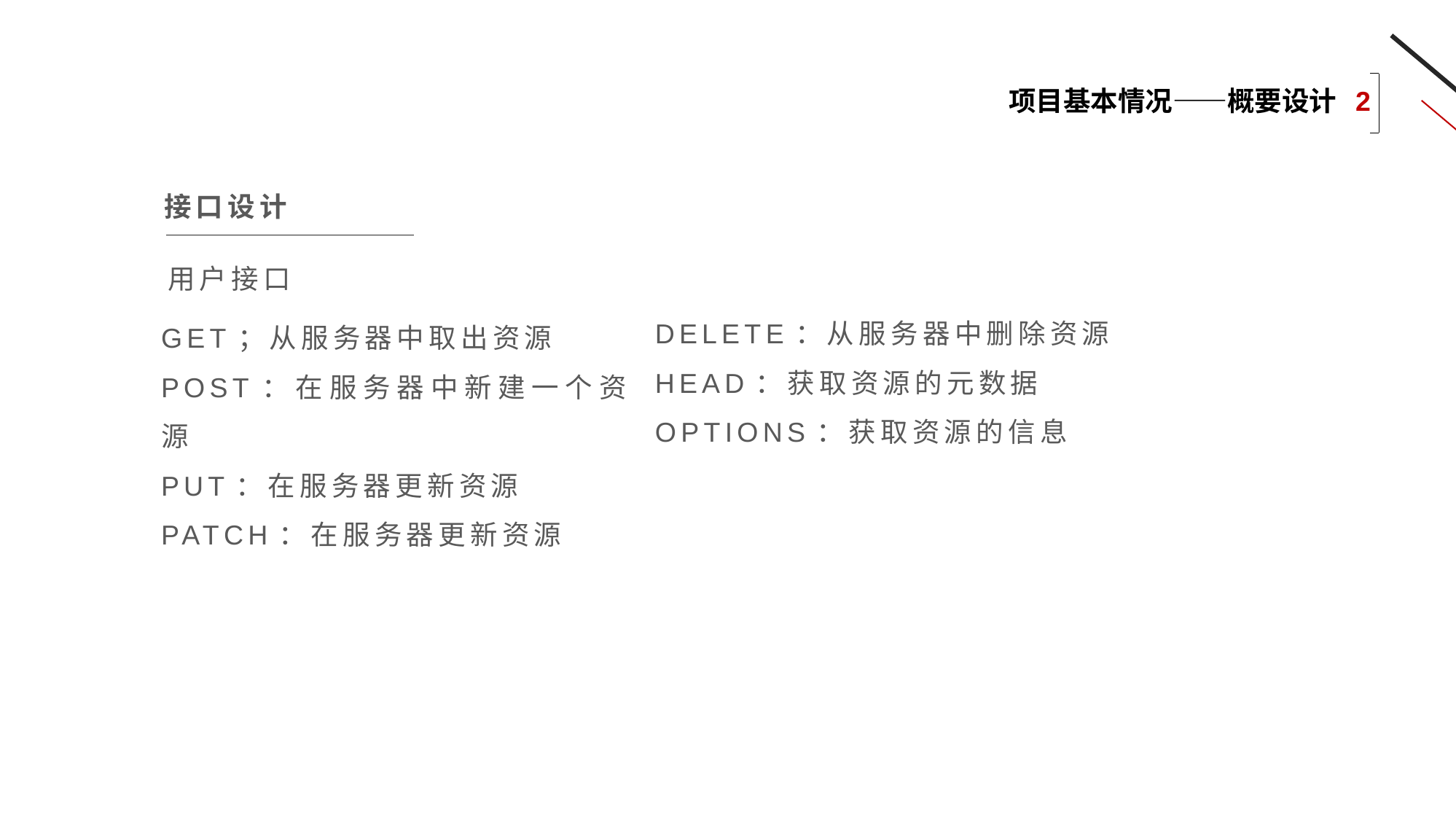

项目基本情况——概要设计  2
接口设计

用户接口
DELETE：从服务器中删除资源
HEAD：获取资源的元数据
OPTIONS：获取资源的信息
GET；从服务器中取出资源
POST：在服务器中新建一个资源
PUT：在服务器更新资源
PATCH：在服务器更新资源